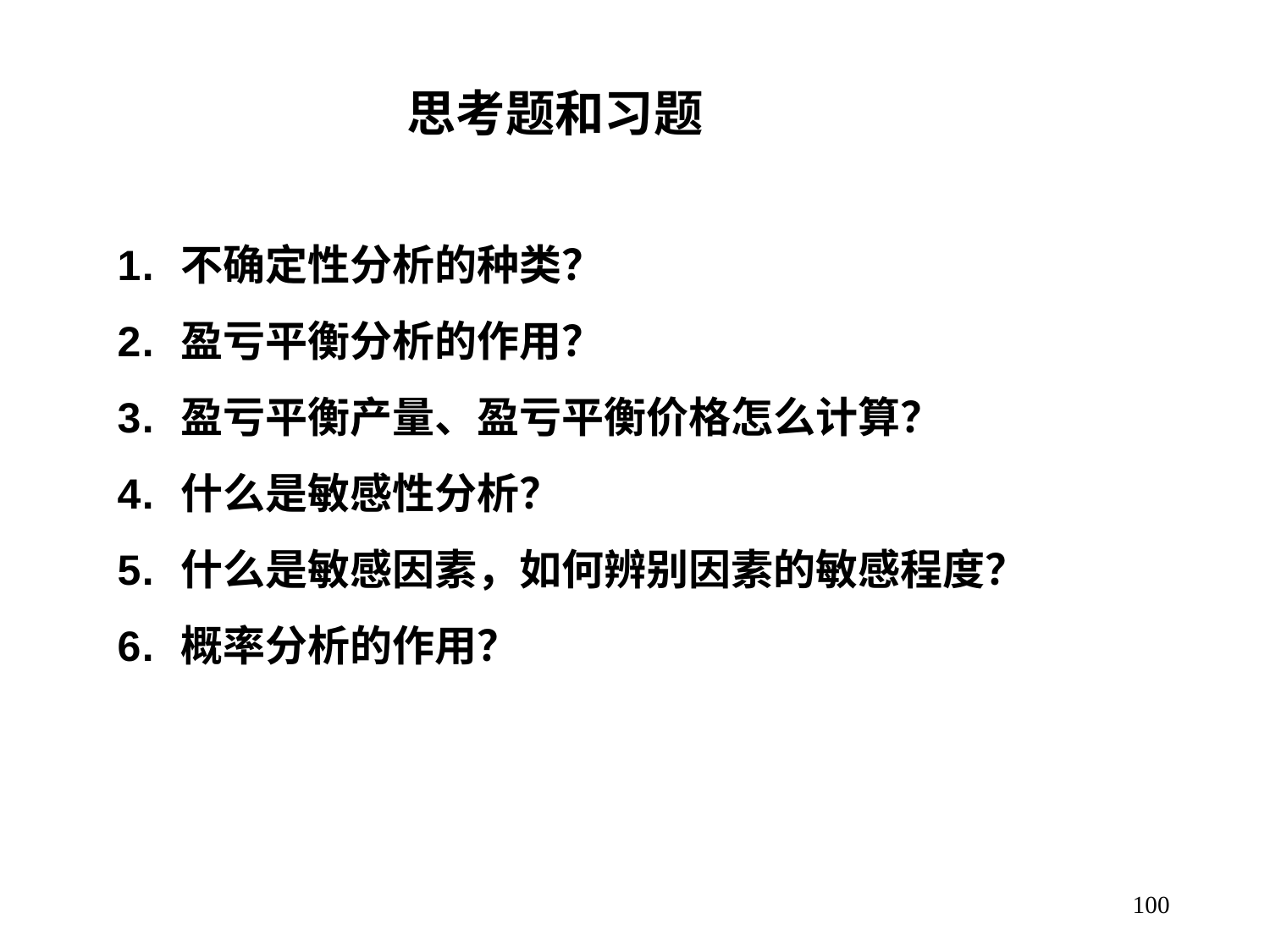

思考题和习题
不确定性分析的种类？
盈亏平衡分析的作用？
盈亏平衡产量、盈亏平衡价格怎么计算？
什么是敏感性分析？
什么是敏感因素，如何辨别因素的敏感程度？
概率分析的作用？
100